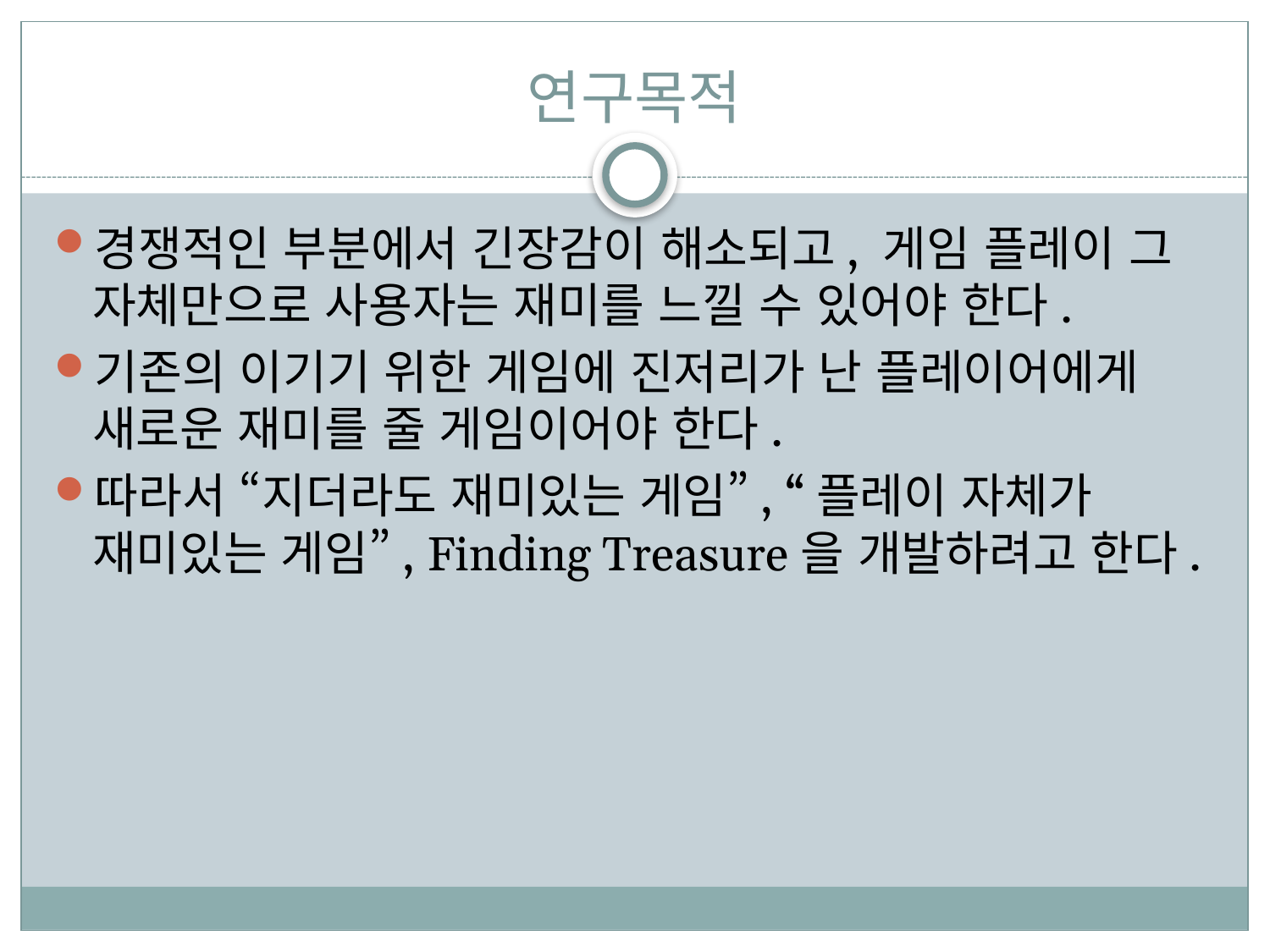

# 연구목적
경쟁적인 부분에서 긴장감이 해소되고, 게임 플레이 그 자체만으로 사용자는 재미를 느낄 수 있어야 한다.
기존의 이기기 위한 게임에 진저리가 난 플레이어에게 새로운 재미를 줄 게임이어야 한다.
따라서 “지더라도 재미있는 게임”, “플레이 자체가 재미있는 게임”, Finding Treasure을 개발하려고 한다.